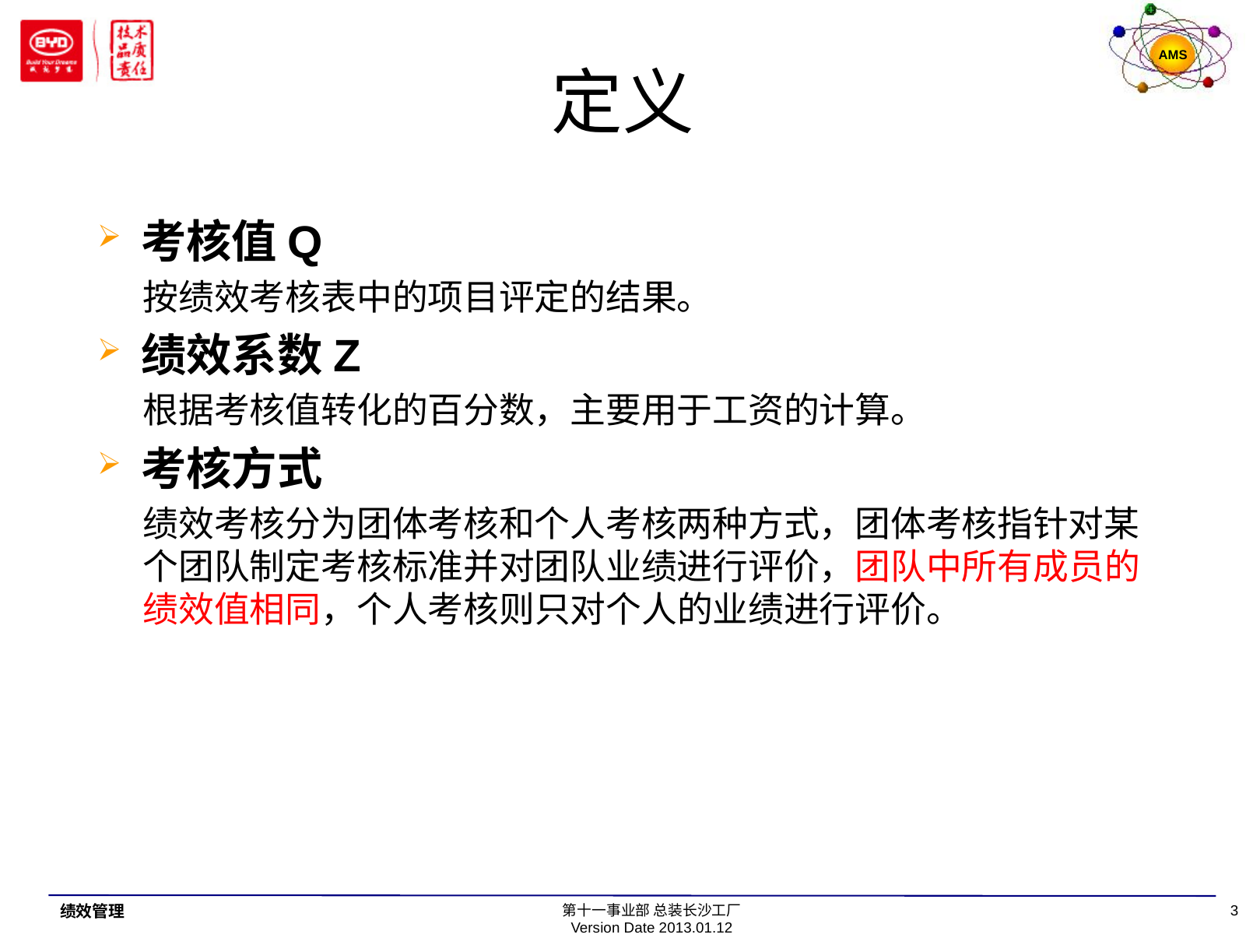

# 定义
考核值Q
按绩效考核表中的项目评定的结果。
绩效系数Z
根据考核值转化的百分数，主要用于工资的计算。
考核方式
绩效考核分为团体考核和个人考核两种方式，团体考核指针对某个团队制定考核标准并对团队业绩进行评价，团队中所有成员的绩效值相同，个人考核则只对个人的业绩进行评价。